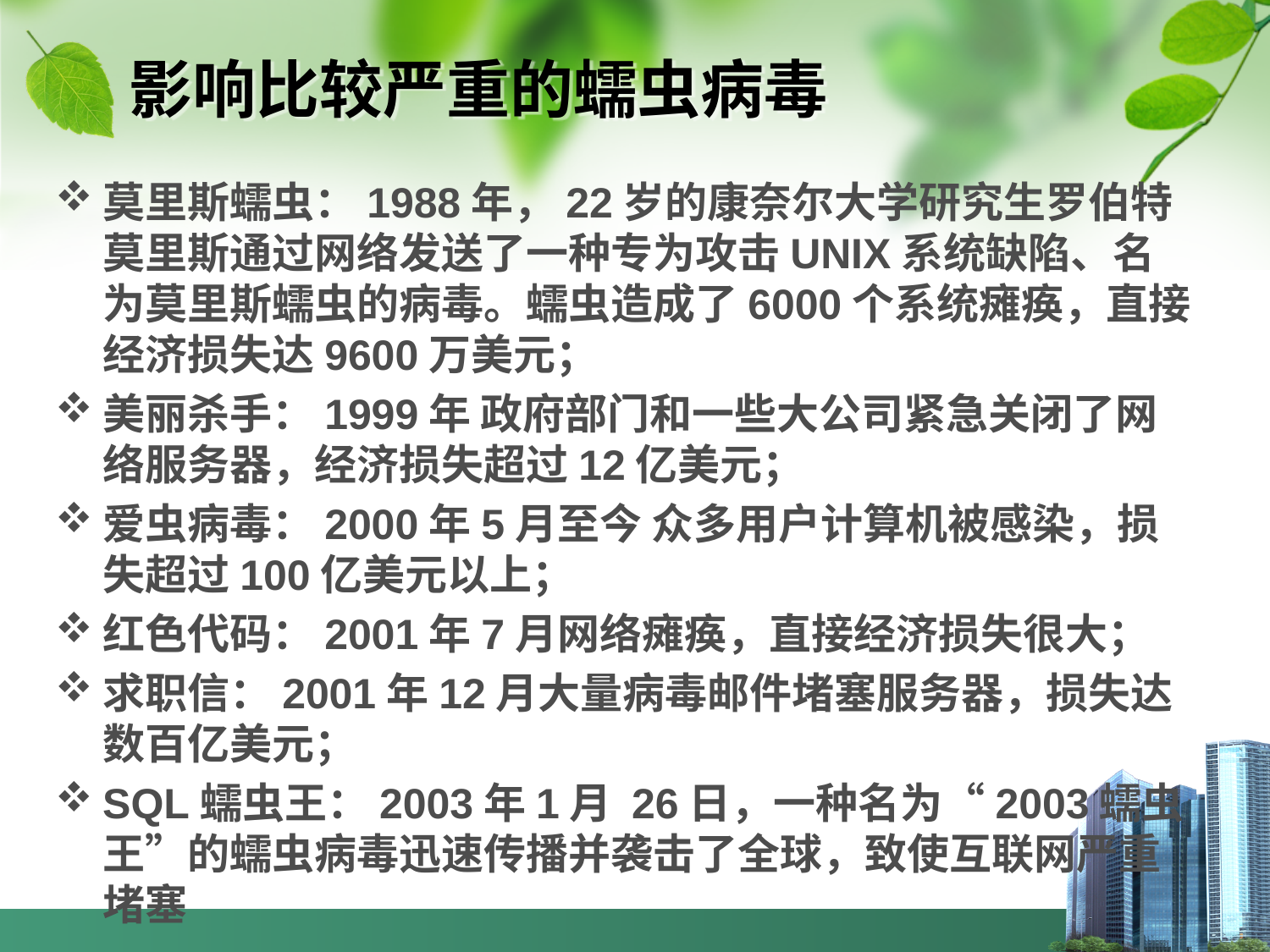

# 影响比较严重的蠕虫病毒
莫里斯蠕虫：1988年，22岁的康奈尔大学研究生罗伯特莫里斯通过网络发送了一种专为攻击UNIX系统缺陷、名为莫里斯蠕虫的病毒。蠕虫造成了6000个系统瘫痪，直接经济损失达9600万美元；
美丽杀手：1999年 政府部门和一些大公司紧急关闭了网络服务器，经济损失超过12亿美元；
爱虫病毒：2000年5月至今 众多用户计算机被感染，损失超过100亿美元以上；
红色代码：2001年7月网络瘫痪，直接经济损失很大；
求职信：2001年12月大量病毒邮件堵塞服务器，损失达数百亿美元；
SQL蠕虫王：2003年1月 26日，一种名为“2003蠕虫王”的蠕虫病毒迅速传播并袭击了全球，致使互联网严重堵塞